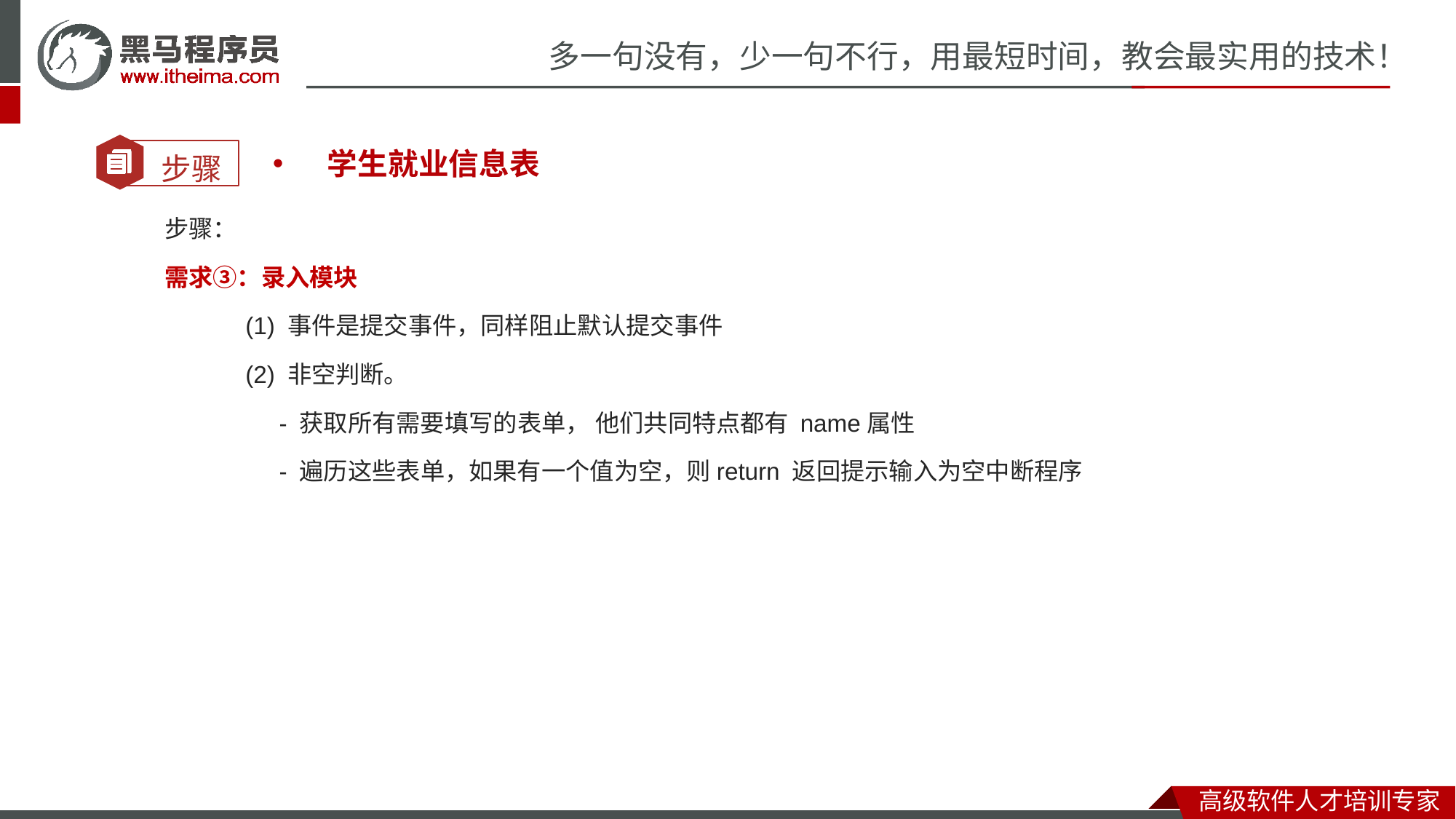

学生就业信息表
步骤：
需求③：录入模块
            (1) 事件是提交事件，同样阻止默认提交事件
            (2) 非空判断。
                 - 获取所有需要填写的表单， 他们共同特点都有 name属性
                 - 遍历这些表单，如果有一个值为空，则return 返回提示输入为空中断程序